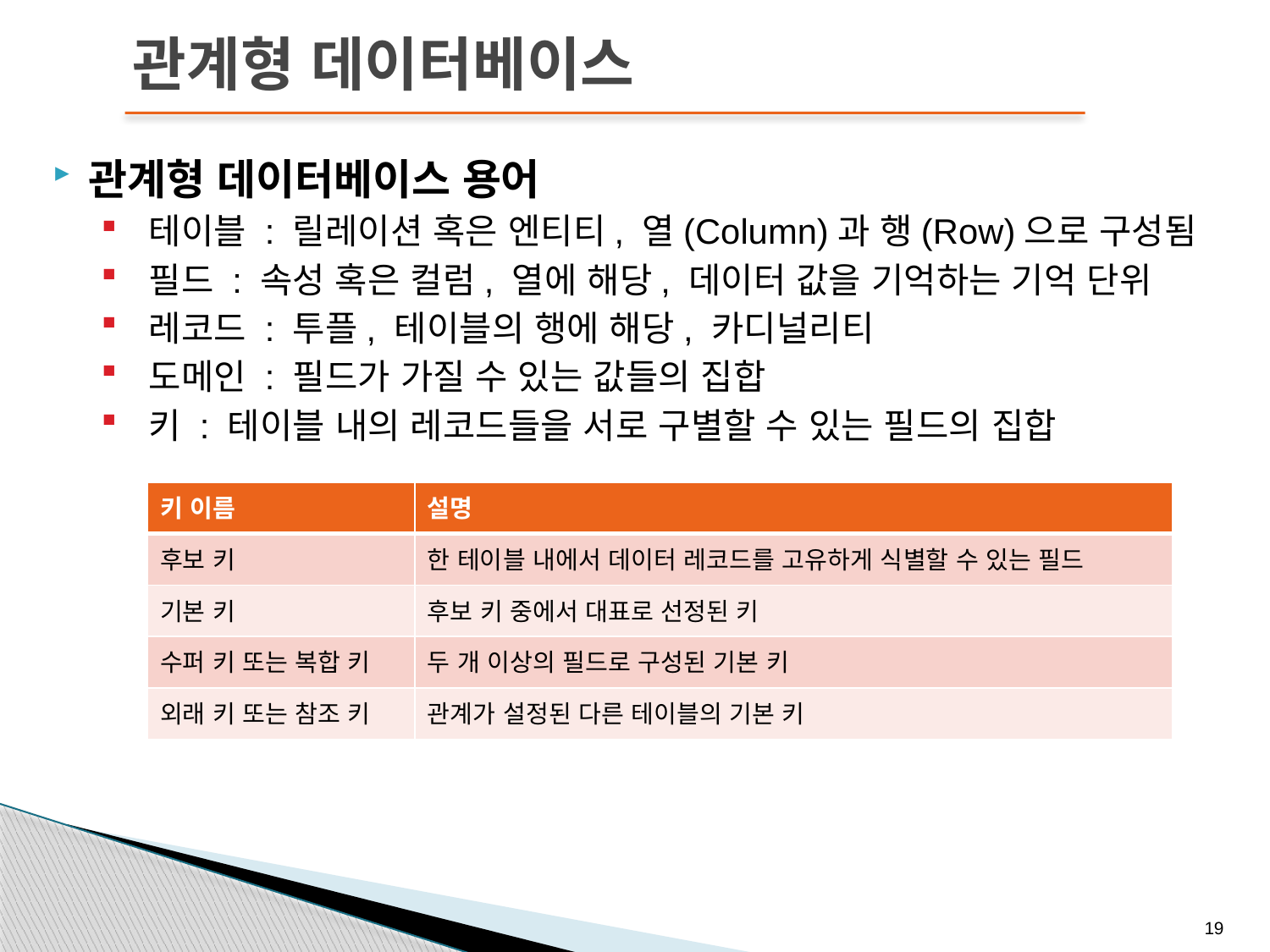

# 관계형 데이터베이스
관계형 데이터베이스 용어
테이블 : 릴레이션 혹은 엔티티, 열(Column)과 행(Row)으로 구성됨
필드 : 속성 혹은 컬럼, 열에 해당, 데이터 값을 기억하는 기억 단위
레코드 : 투플, 테이블의 행에 해당, 카디널리티
도메인 : 필드가 가질 수 있는 값들의 집합
키 : 테이블 내의 레코드들을 서로 구별할 수 있는 필드의 집합

| 키 이름 | 설명 |
| --- | --- |
| 후보 키 | 한 테이블 내에서 데이터 레코드를 고유하게 식별할 수 있는 필드 |
| 기본 키 | 후보 키 중에서 대표로 선정된 키 |
| 수퍼 키 또는 복합 키 | 두 개 이상의 필드로 구성된 기본 키 |
| 외래 키 또는 참조 키 | 관계가 설정된 다른 테이블의 기본 키 |